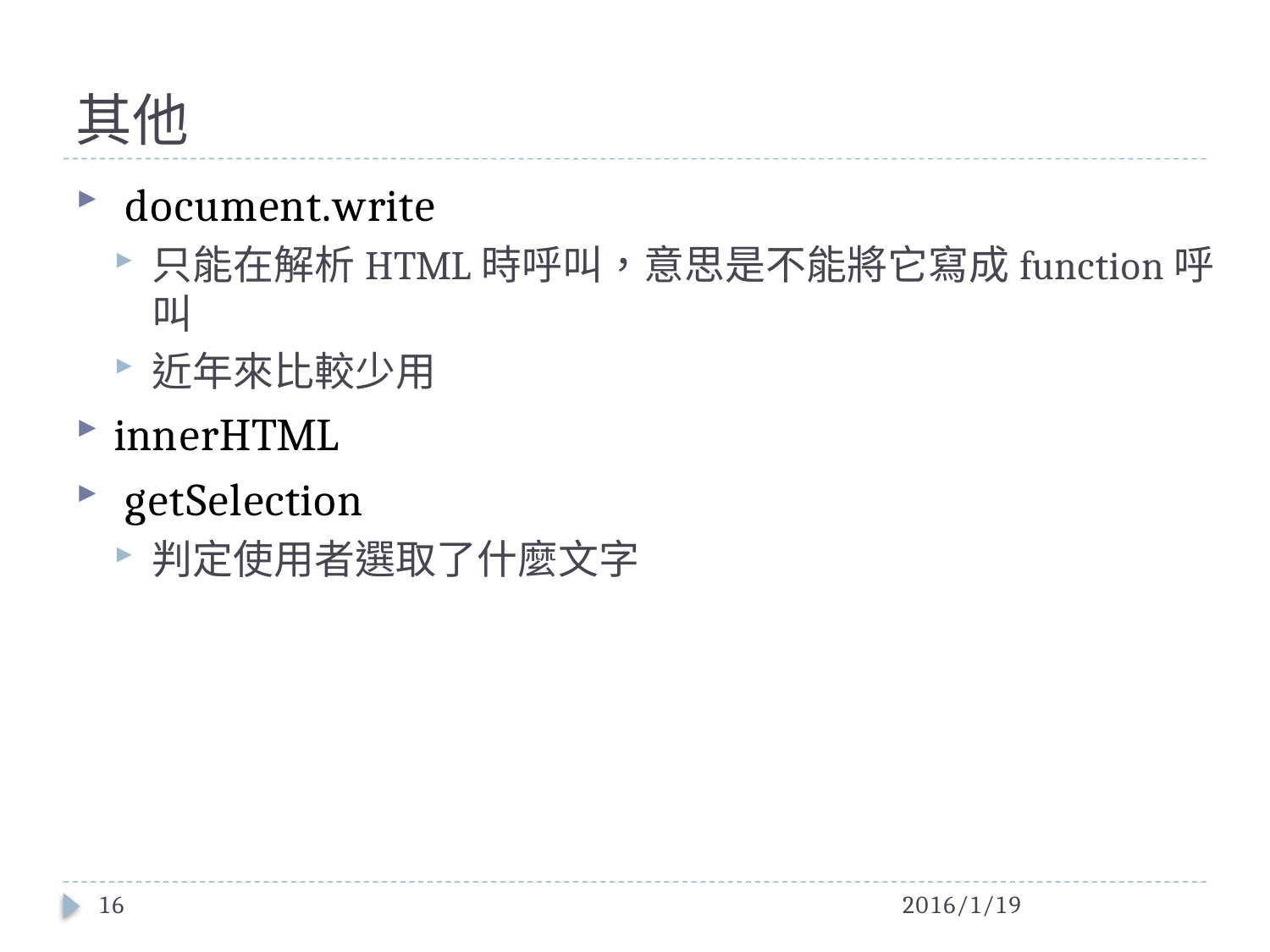

# 其他
 document.write
只能在解析HTML時呼叫，意思是不能將它寫成function呼叫
近年來比較少用
innerHTML
 getSelection
判定使用者選取了什麼文字

16
2016/1/19